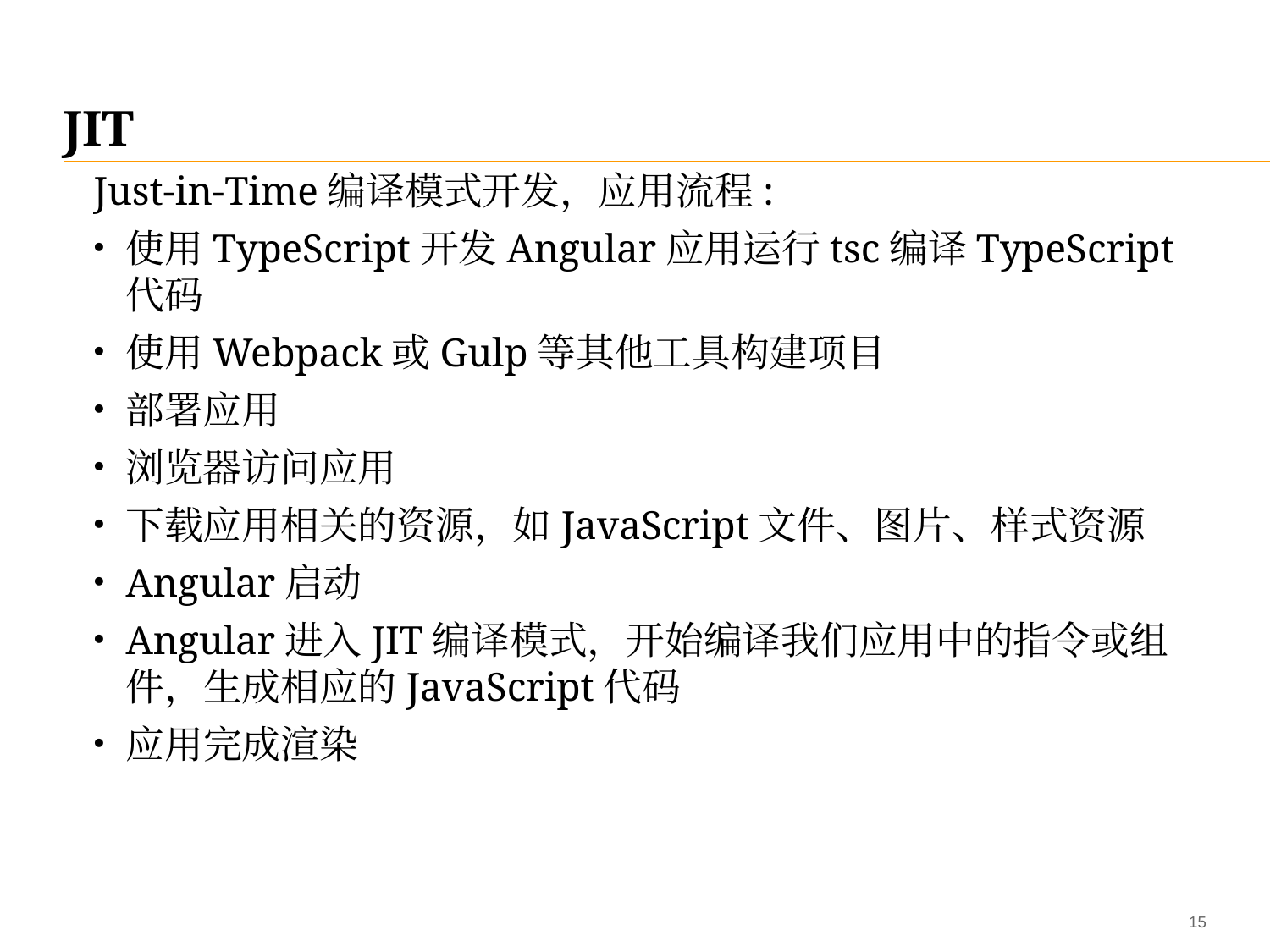

# JIT
Just-in-Time编译模式开发，应用流程:
使用TypeScript开发Angular应用运行tsc编译TypeScript 代码
使用Webpack或Gulp等其他工具构建项目
部署应用
浏览器访问应用
下载应用相关的资源，如JavaScript文件、图片、样式资源
Angular启动
Angular进入JIT编译模式，开始编译我们应用中的指令或组件，生成相应的JavaScript代码
应用完成渲染
15